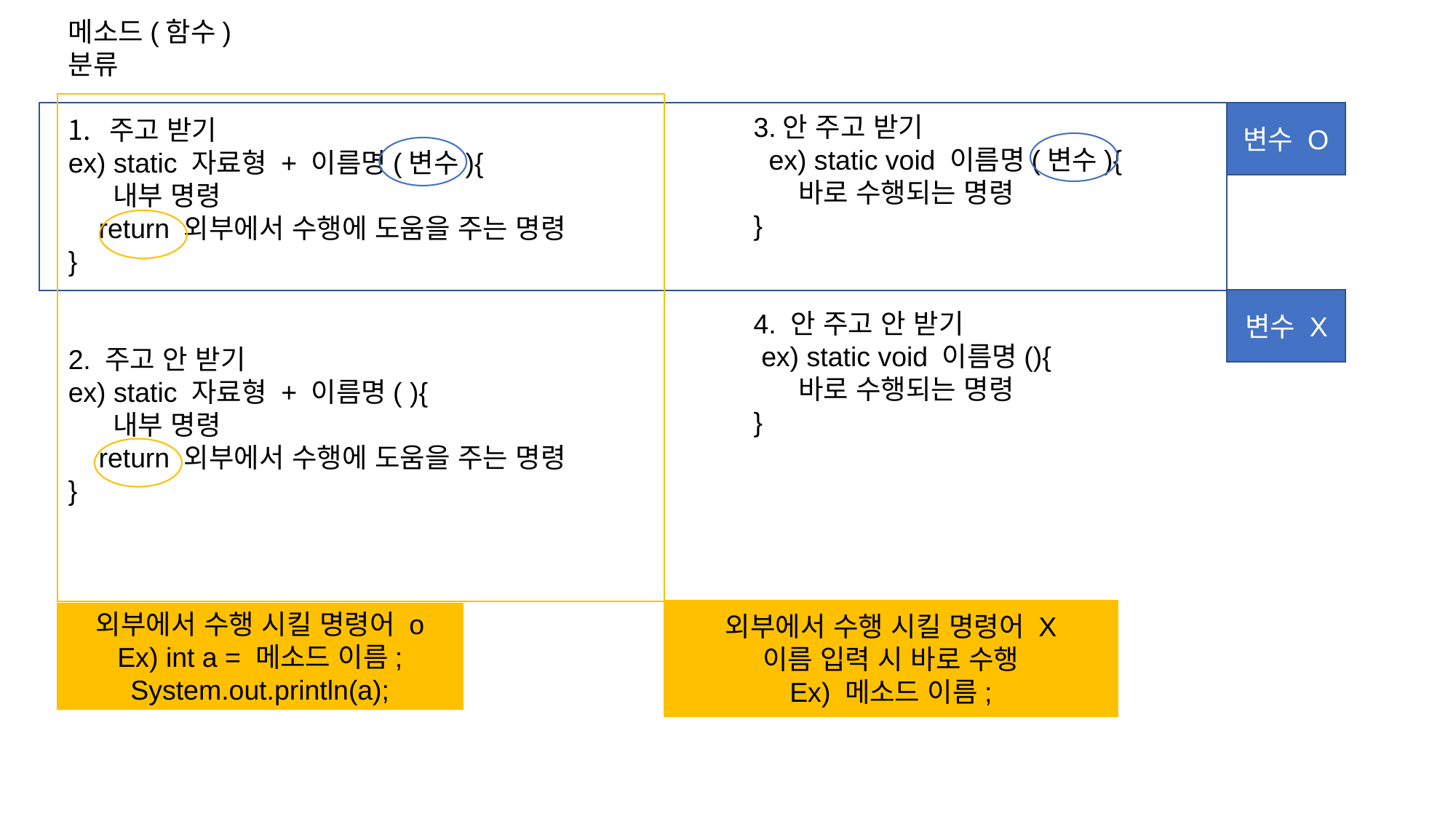

메소드(함수)
분류

주고 받기
ex) static 자료형 + 이름명(변수){
     내부 명령
    return 외부에서 수행에 도움을 주는 명령
}

2. 주고 안 받기
ex) static 자료형 + 이름명( ){
     내부 명령
    return 외부에서 수행에 도움을 주는 명령
}

3.안 주고 받기
  ex) static void 이름명(변수){
     바로 수행되는 명령
}

4. 안 주고 안 받기
 ex) static void 이름명(){
     바로 수행되는 명령
}

변수 O

변수 X

외부에서 수행 시킬 명령어 X
이름 입력 시 바로 수행
Ex) 메소드 이름;
외부에서 수행 시킬 명령어 o
Ex) int a = 메소드 이름;
System.out.println(a);